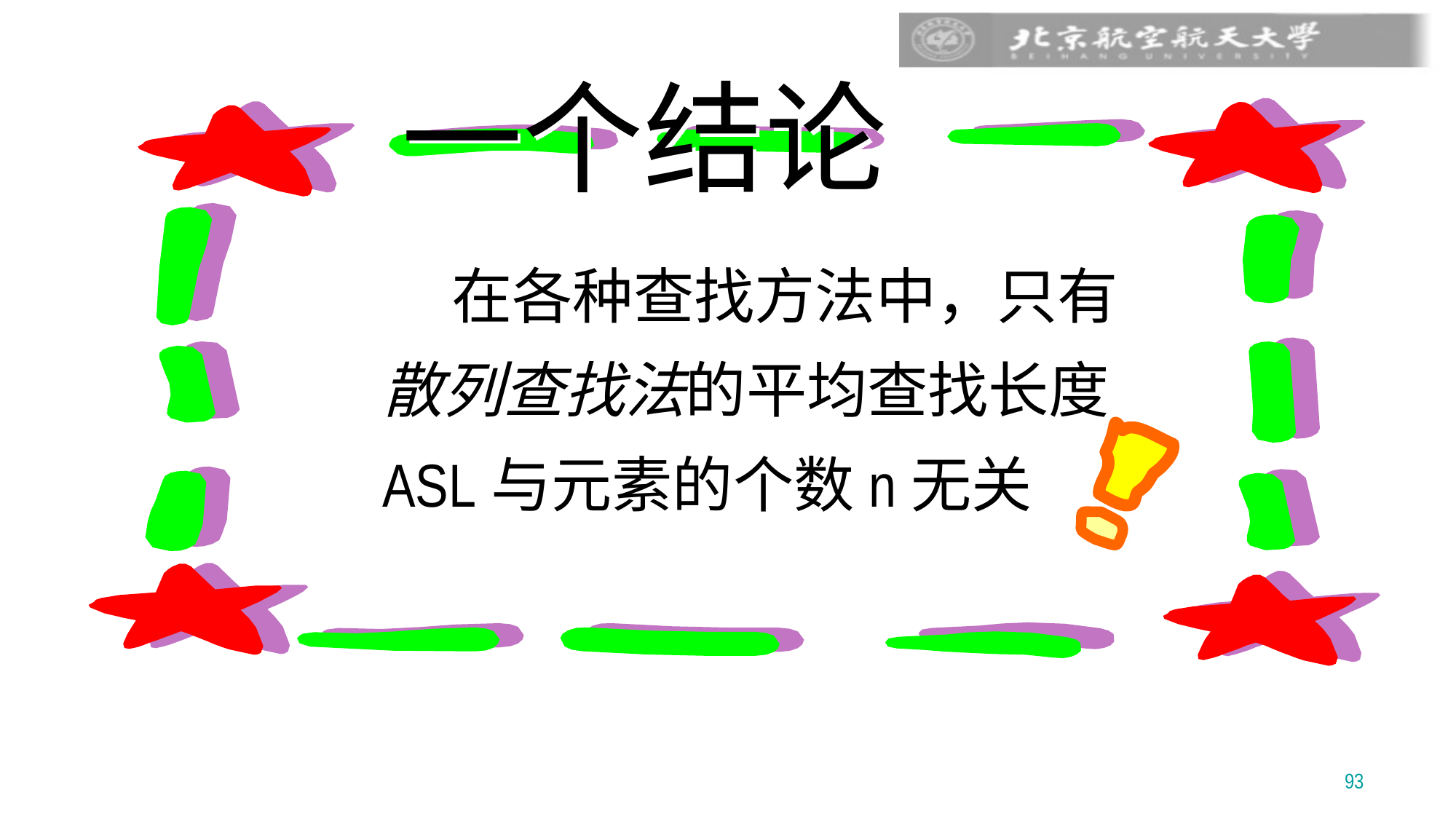

一个结论

    在各种查找方法中，只有散列查找法的平均查找长度ASL与元素的个数n无关

93